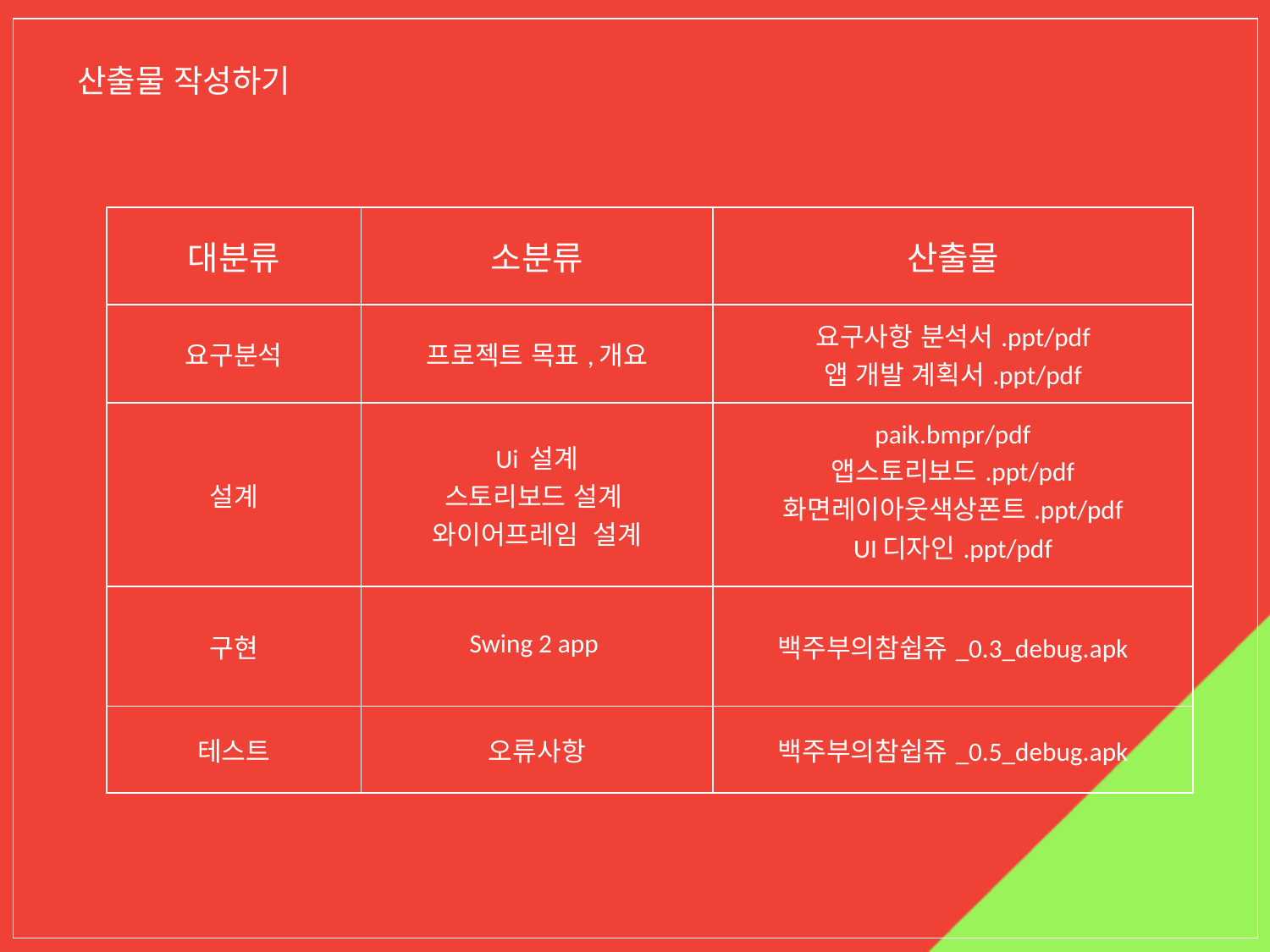

산출물 작성하기
| 대분류 | 소분류 | 산출물 |
| --- | --- | --- |
| 요구분석 | 프로젝트 목표,개요 | 요구사항 분석서.ppt/pdf 앱 개발 계획서.ppt/pdf |
| 설계 | Ui 설계 스토리보드 설계 와이어프레임 설계 | paik.bmpr/pdf 앱스토리보드.ppt/pdf 화면레이아웃색상폰트.ppt/pdf UI디자인.ppt/pdf |
| 구현 | Swing 2 app | 백주부의참쉽쥬\_0.3\_debug.apk |
| 테스트 | 오류사항 | 백주부의참쉽쥬\_0.5\_debug.apk |